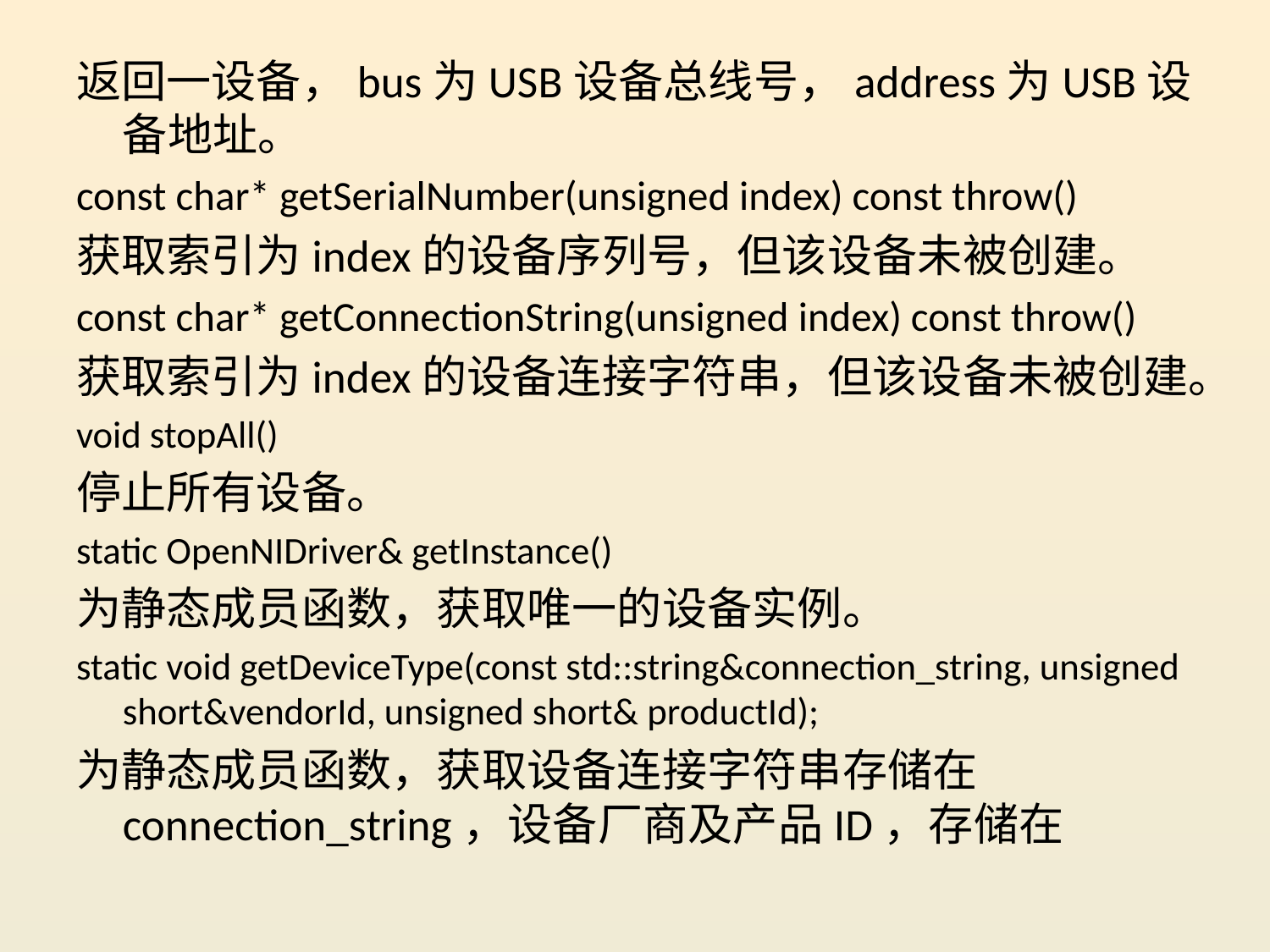

返回一设备，bus为USB设备总线号，address为USB设备地址。
const char* getSerialNumber(unsigned index) const throw()
获取索引为index的设备序列号，但该设备未被创建。
const char* getConnectionString(unsigned index) const throw()
获取索引为index的设备连接字符串，但该设备未被创建。
void stopAll()
停止所有设备。
static OpenNIDriver& getInstance()
为静态成员函数，获取唯一的设备实例。
static void getDeviceType(const std::string&connection_string, unsigned short&vendorId, unsigned short& productId);
为静态成员函数，获取设备连接字符串存储在connection_string，设备厂商及产品ID，存储在